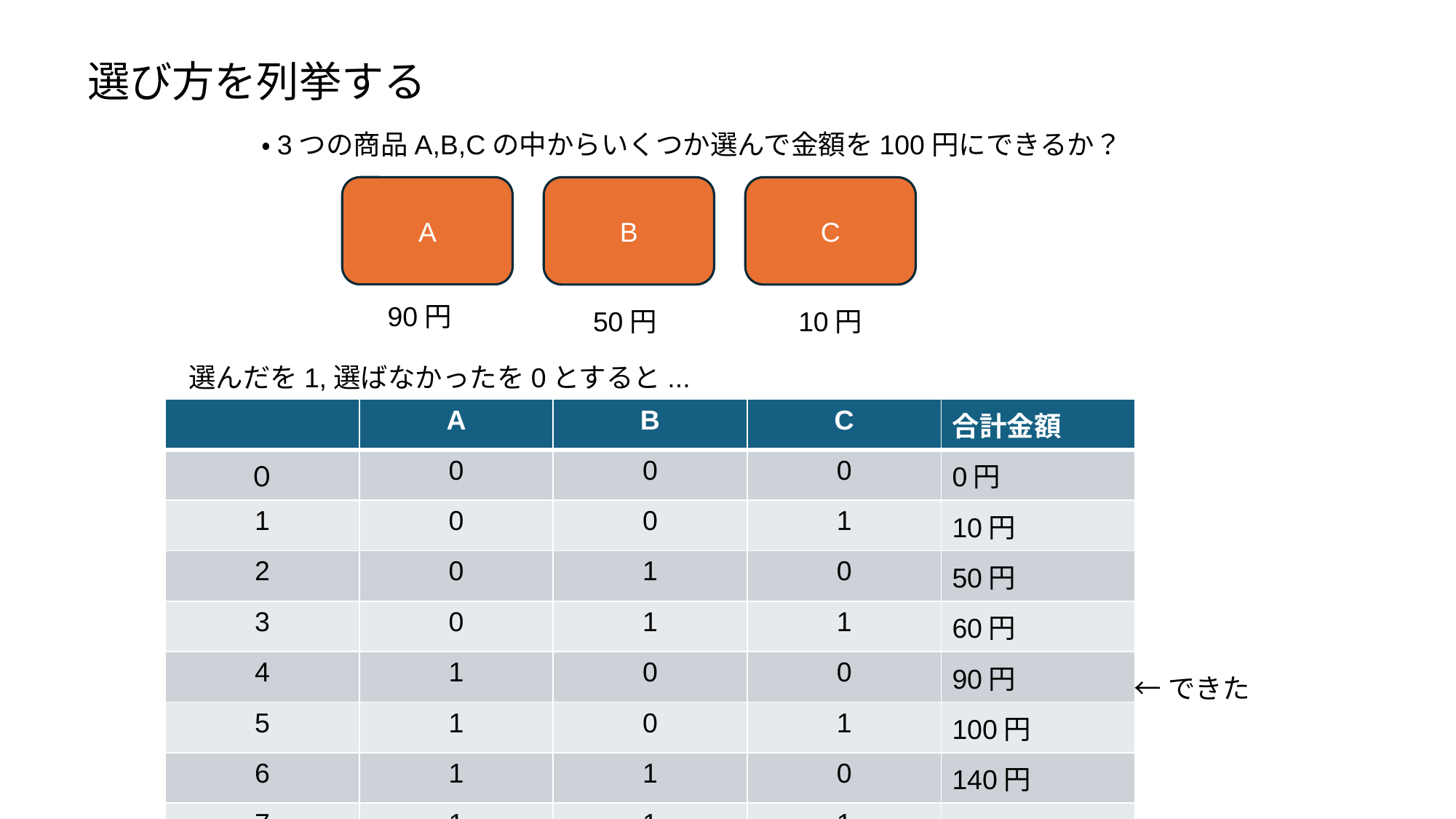

選び方を列挙する
・3つの商品A,B,Cの中からいくつか選んで金額を100円にできるか？
A
C
B
90円
50円
10円
選んだを1,選ばなかったを0とすると...
|  | A | B | C | 合計金額 |
| --- | --- | --- | --- | --- |
| ０ | 0 | 0 | 0 | 0円 |
| 1 | 0 | 0 | 1 | 10円 |
| 2 | 0 | 1 | 0 | 50円 |
| 3 | 0 | 1 | 1 | 60円 |
| 4 | 1 | 0 | 0 | 90円 |
| 5 | 1 | 0 | 1 | 100円 |
| 6 | 1 | 1 | 0 | 140円 |
| 7 | 1 | 1 | 1 | 150円 |
←できた